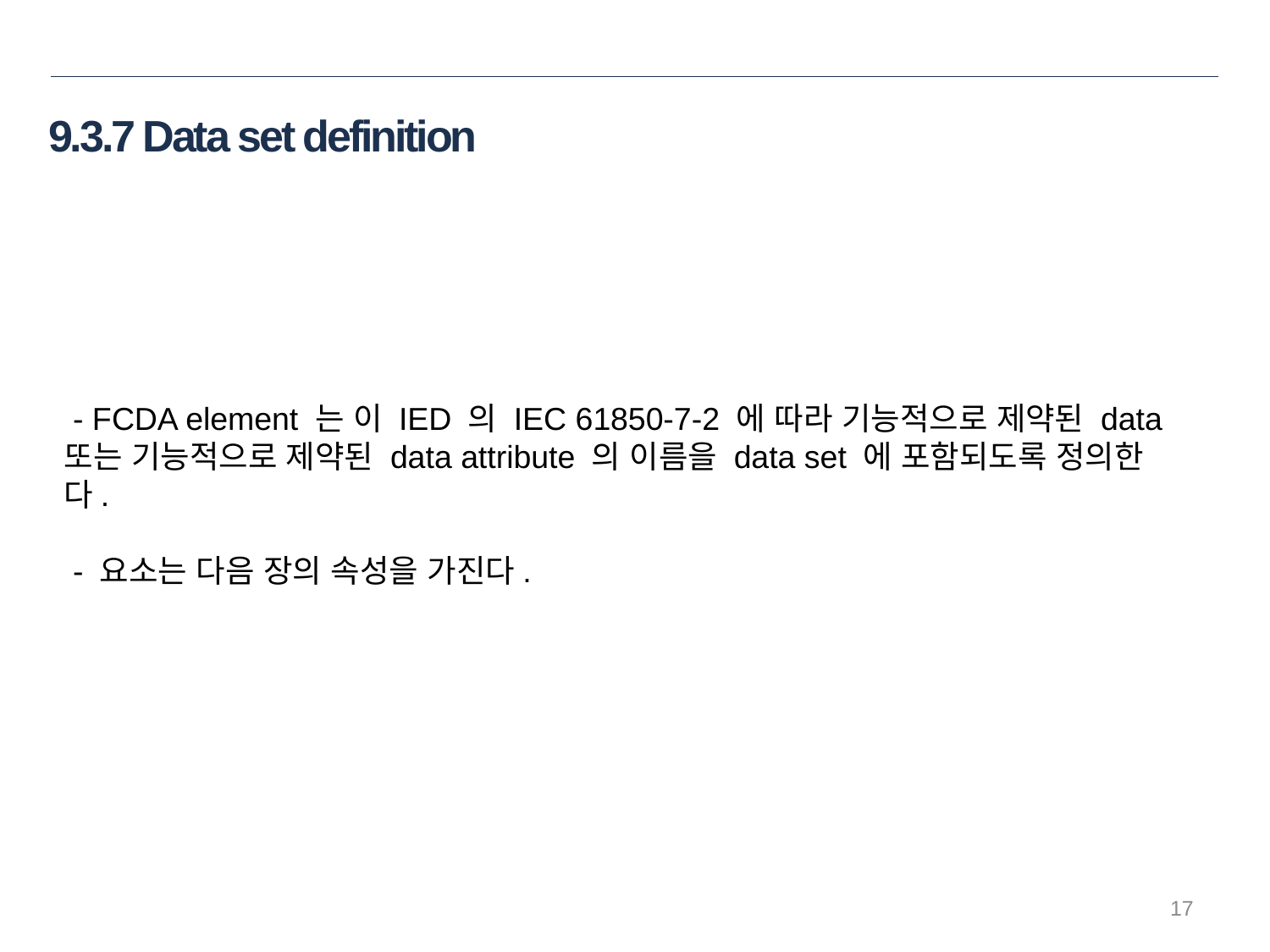

9.3.7 Data set definition

 - FCDA element 는 이 IED 의 IEC 61850-7-2 에 따라 기능적으로 제약된 data 또는 기능적으로 제약된 data attribute 의 이름을 data set 에 포함되도록 정의한다.

 - 요소는 다음 장의 속성을 가진다.

17